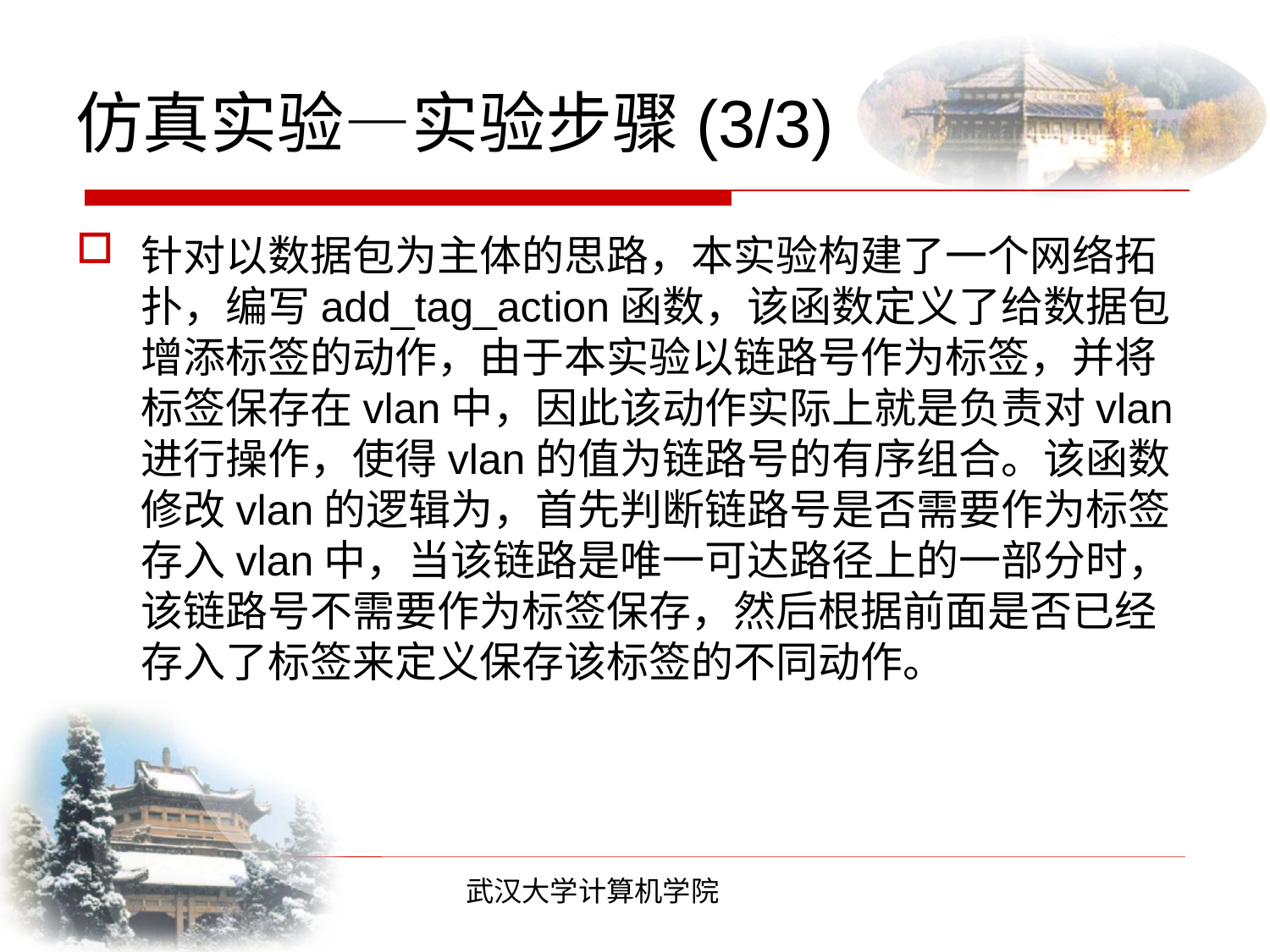

# 仿真实验—实验步骤(3/3)
针对以数据包为主体的思路，本实验构建了一个网络拓扑，编写add_tag_action函数，该函数定义了给数据包增添标签的动作，由于本实验以链路号作为标签，并将标签保存在vlan中，因此该动作实际上就是负责对vlan进行操作，使得vlan的值为链路号的有序组合。该函数修改vlan的逻辑为，首先判断链路号是否需要作为标签存入vlan中，当该链路是唯一可达路径上的一部分时，该链路号不需要作为标签保存，然后根据前面是否已经存入了标签来定义保存该标签的不同动作。

武汉大学计算机学院